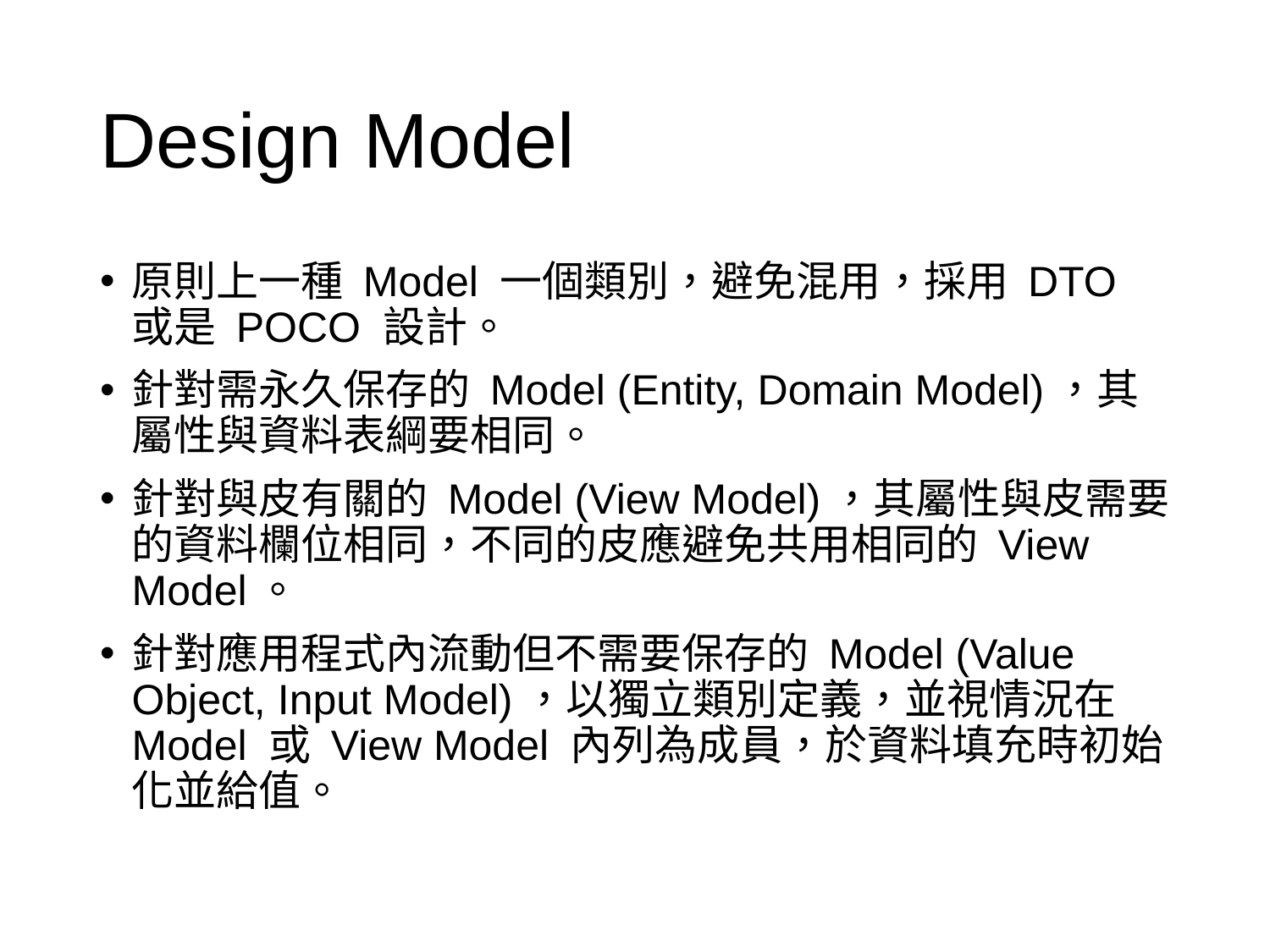

# Design Model
原則上一種 Model 一個類別，避免混用，採用 DTO 或是 POCO 設計。
針對需永久保存的 Model (Entity, Domain Model)，其屬性與資料表綱要相同。
針對與皮有關的 Model (View Model)，其屬性與皮需要的資料欄位相同，不同的皮應避免共用相同的 View Model。
針對應用程式內流動但不需要保存的 Model (Value Object, Input Model)，以獨立類別定義，並視情況在 Model 或 View Model 內列為成員，於資料填充時初始化並給值。